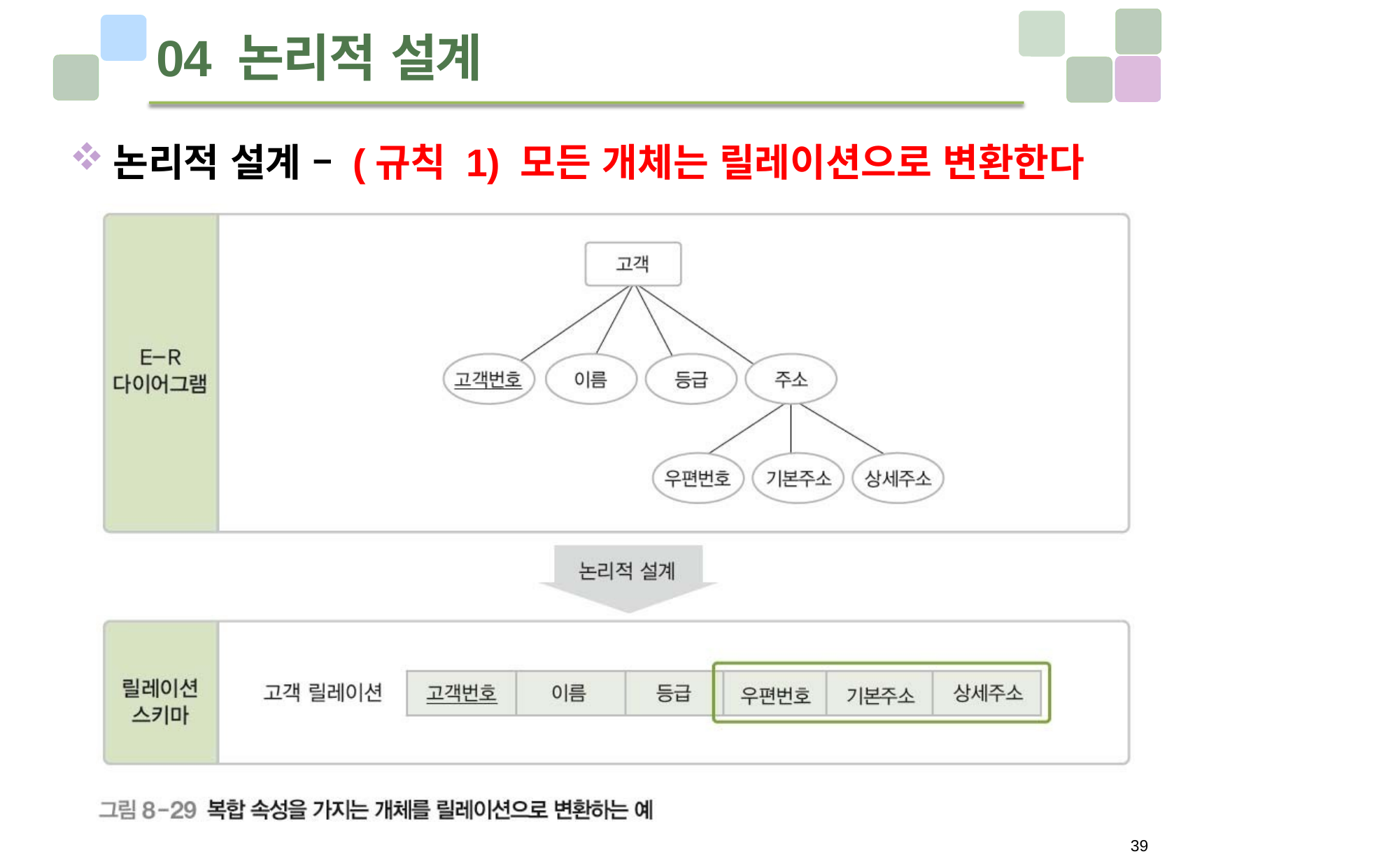

# 04 논리적 설계
논리적 설계 – (규칙 1) 모든 개체는 릴레이션으로 변환한다

39